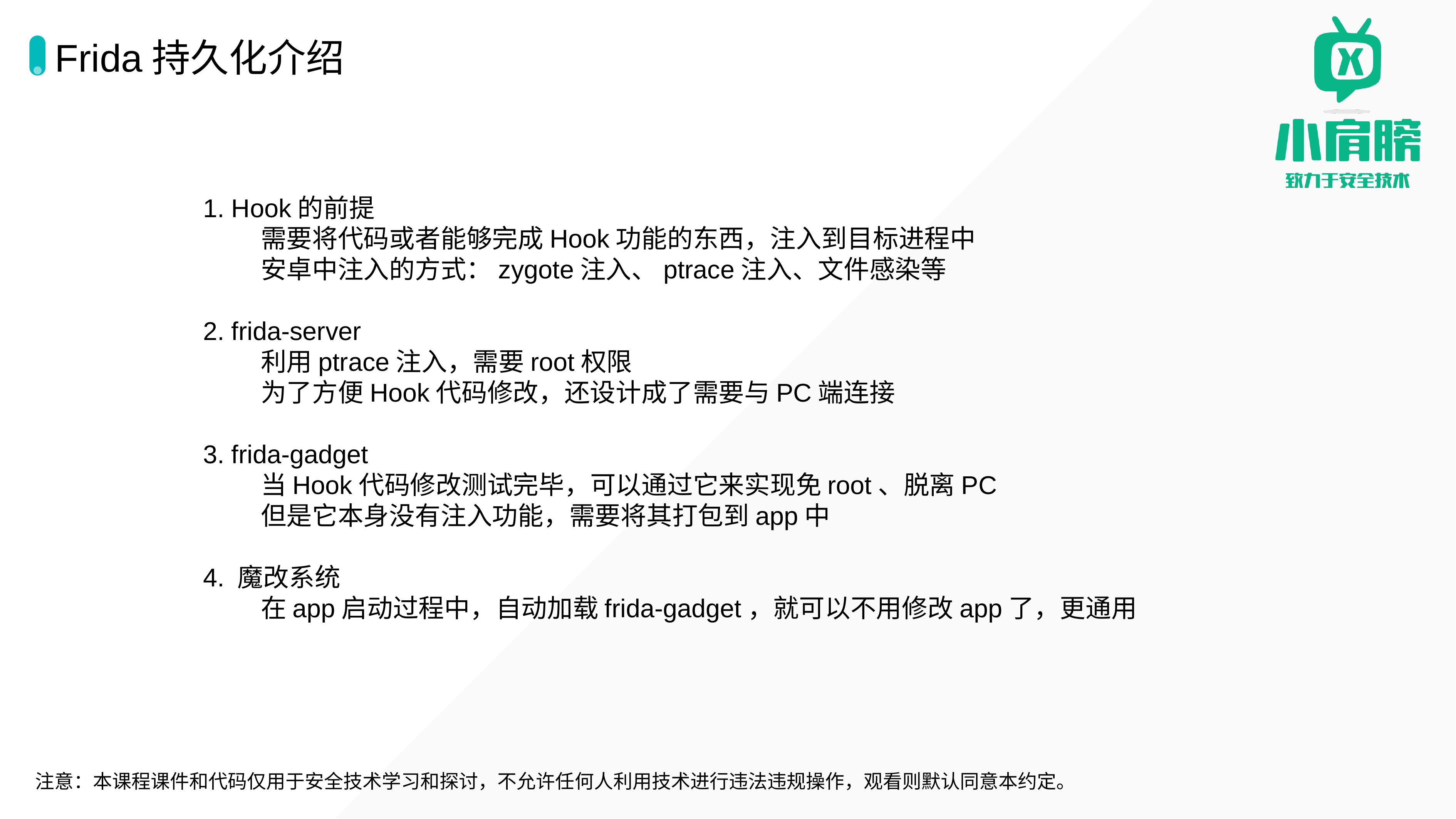

# Frida持久化介绍
1. Hook的前提
需要将代码或者能够完成Hook功能的东西，注入到目标进程中
安卓中注入的方式：zygote注入、ptrace注入、文件感染等

2. frida-server
利用ptrace注入，需要root权限
为了方便Hook代码修改，还设计成了需要与PC端连接

3. frida-gadget
当Hook代码修改测试完毕，可以通过它来实现免root、脱离PC
但是它本身没有注入功能，需要将其打包到app中

4. 魔改系统
在app启动过程中，自动加载frida-gadget，就可以不用修改app了，更通用